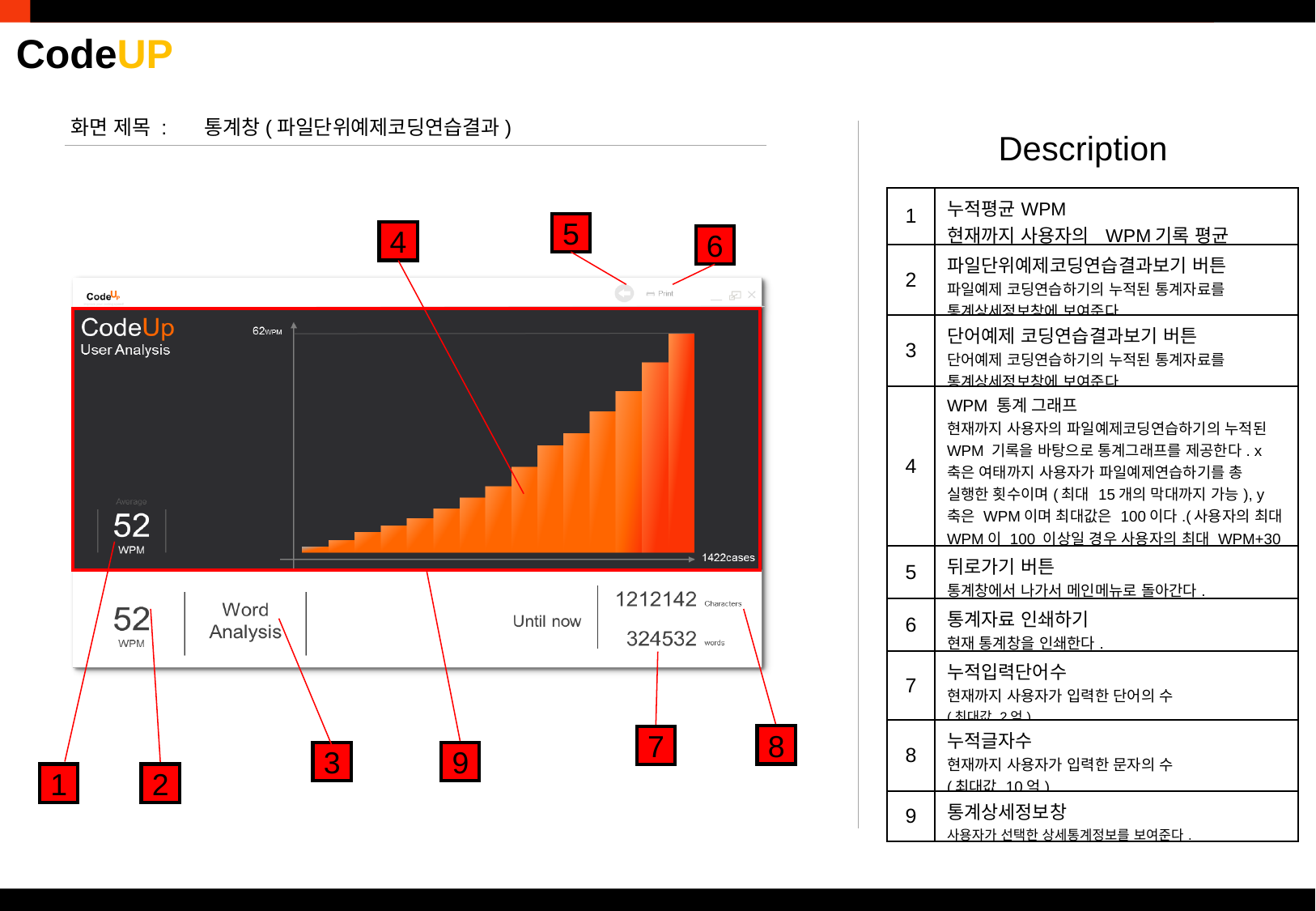

화면 제목 :
통계창(파일단위예제코딩연습결과)
Description
| 1 | 누적평균WPM 현재까지 사용자의 WPM기록 평균 |
| --- | --- |
| 2 | 파일단위예제코딩연습결과보기 버튼 파일예제 코딩연습하기의 누적된 통계자료를 통계상세정보창에 보여준다. |
| 3 | 단어예제 코딩연습결과보기 버튼 단어예제 코딩연습하기의 누적된 통계자료를 통계상세정보창에 보여준다. |
| 4 | WPM 통계 그래프 현재까지 사용자의 파일예제코딩연습하기의 누적된 WPM 기록을 바탕으로 통계그래프를 제공한다. x축은 여태까지 사용자가 파일예제연습하기를 총 실행한 횟수이며(최대 15개의 막대까지 가능), y축은 WPM이며 최대값은 100이다.(사용자의 최대 WPM이 100 이상일 경우 사용자의 최대 WPM+30을 최대값으로 한다.) |
| 5 | 뒤로가기 버튼 통계창에서 나가서 메인메뉴로 돌아간다. |
| 6 | 통계자료 인쇄하기 현재 통계창을 인쇄한다. |
| 7 | 누적입력단어수 현재까지 사용자가 입력한 단어의 수 (최대값 2억) |
| 8 | 누적글자수 현재까지 사용자가 입력한 문자의 수 (최대값 10억) |
| 9 | 통계상세정보창 사용자가 선택한 상세통계정보를 보여준다. |
5
4
6

8
7
9
3
1
2